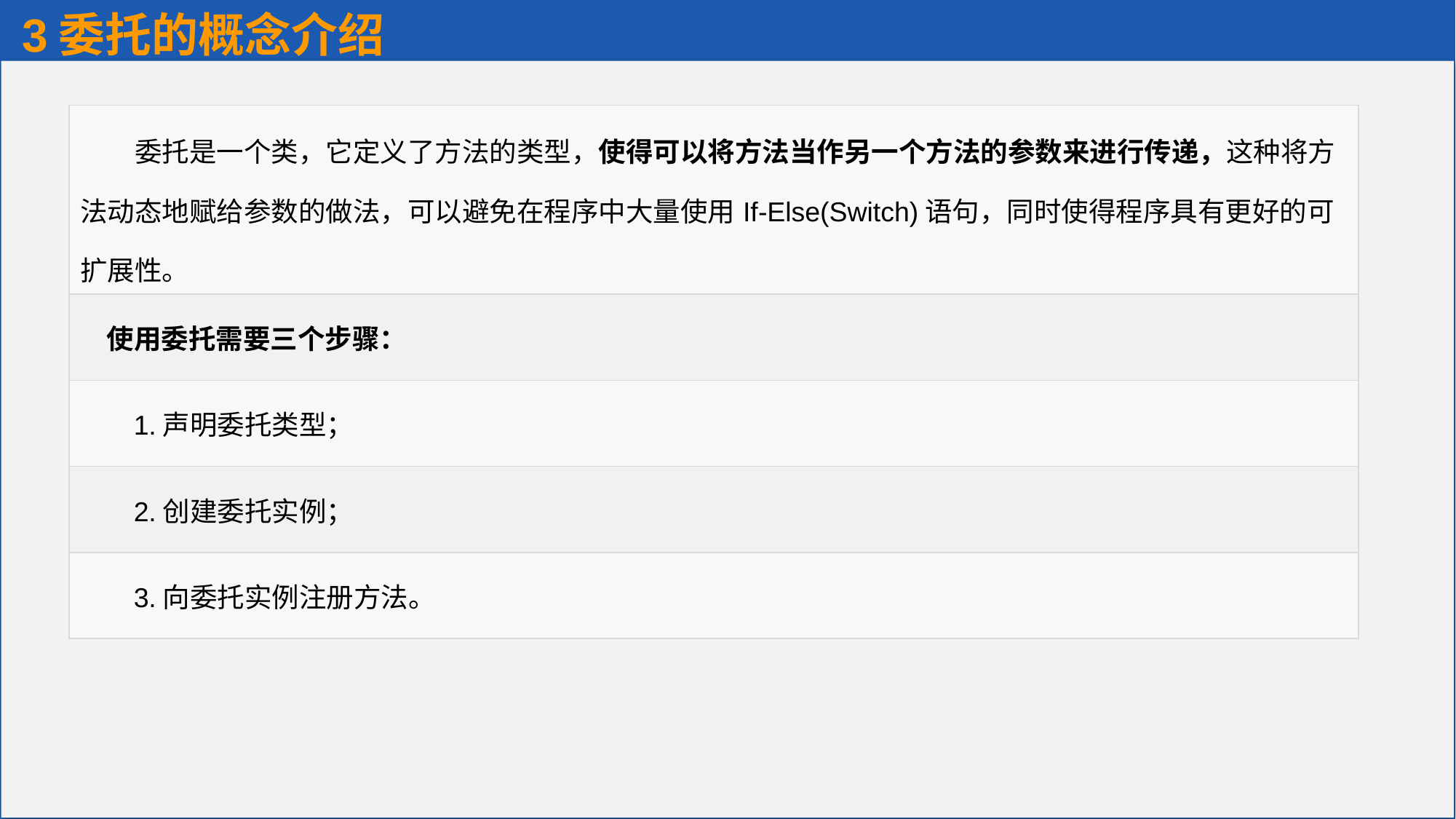

3委托的概念介绍
| 委托是一个类，它定义了方法的类型，使得可以将方法当作另一个方法的参数来进行传递，这种将方法动态地赋给参数的做法，可以避免在程序中大量使用If-Else(Switch)语句，同时使得程序具有更好的可扩展性。 |
| --- |
| 使用委托需要三个步骤： |
| 1.声明委托类型； |
| 2.创建委托实例； |
| 3.向委托实例注册方法。 |